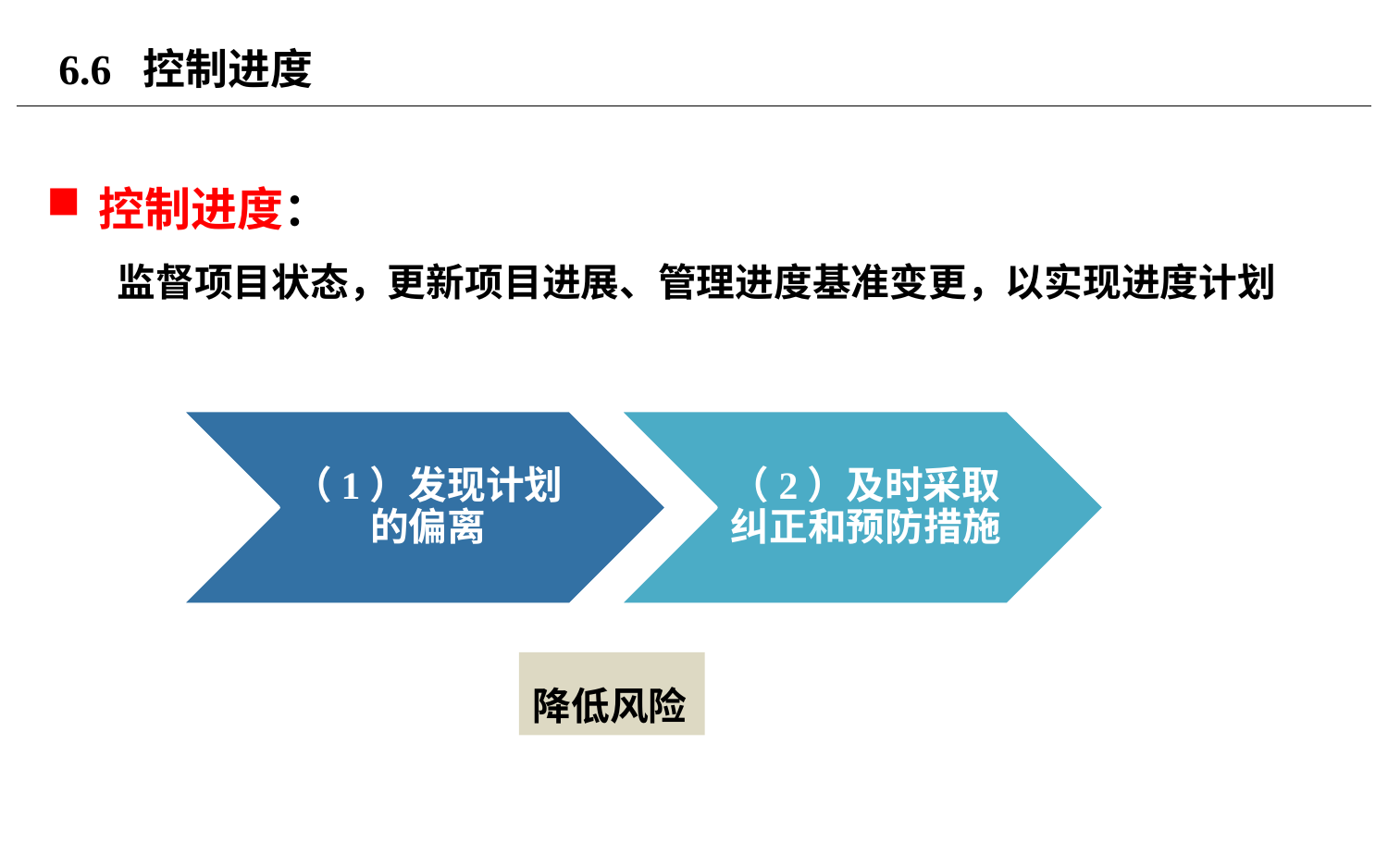

# 6.6  控制进度
控制进度：
       监督项目状态，更新项目进展、管理进度基准变更，以实现进度计划
（1）发现计划的偏离
（2）及时采取纠正和预防措施
降低风险